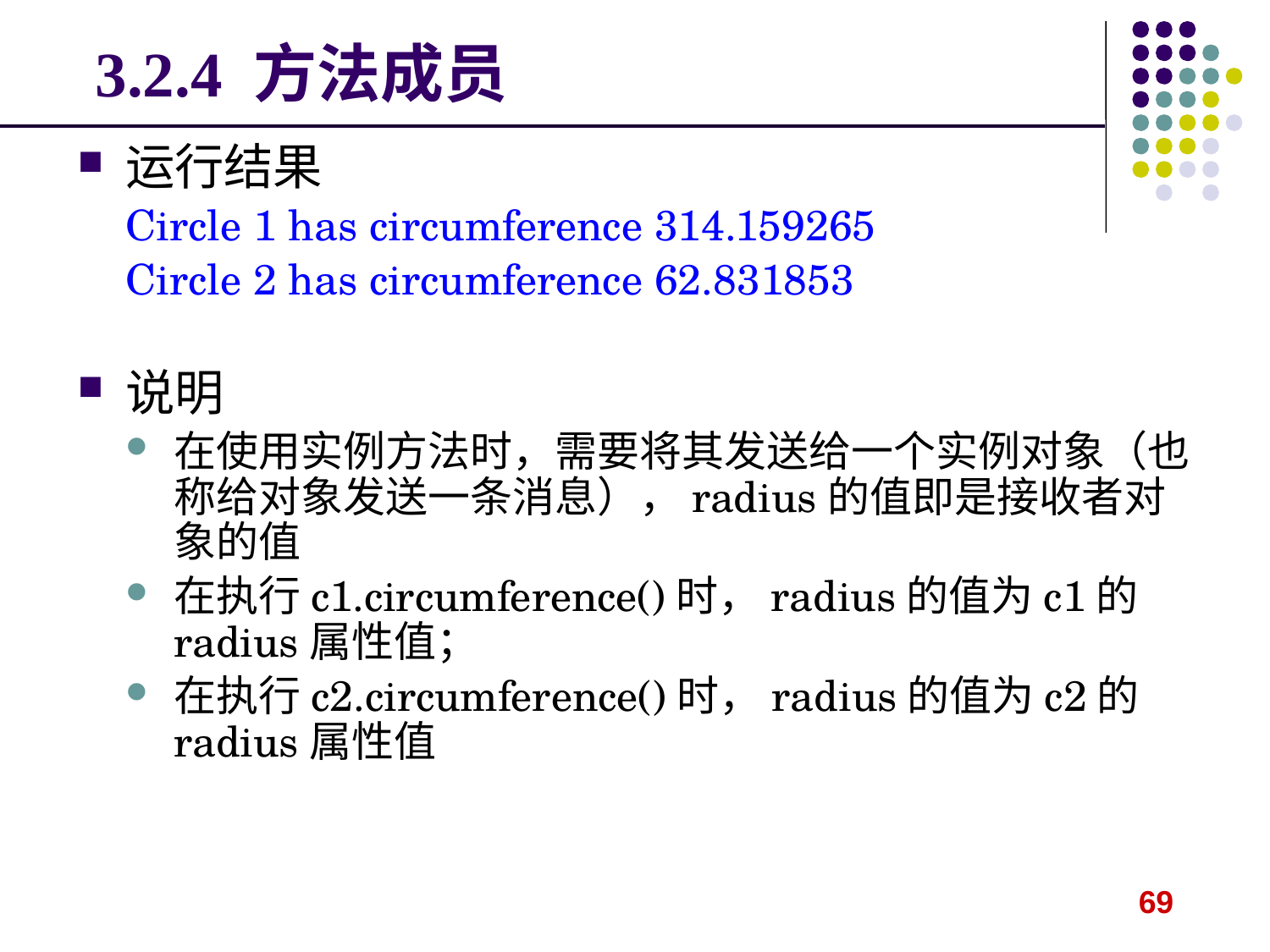

# 3.2.4 方法成员
运行结果
Circle 1 has circumference 314.159265
Circle 2 has circumference 62.831853

说明
在使用实例方法时，需要将其发送给一个实例对象（也称给对象发送一条消息），radius的值即是接收者对象的值
在执行c1.circumference()时，radius的值为c1的radius属性值；
在执行c2.circumference()时，radius的值为c2的radius属性值